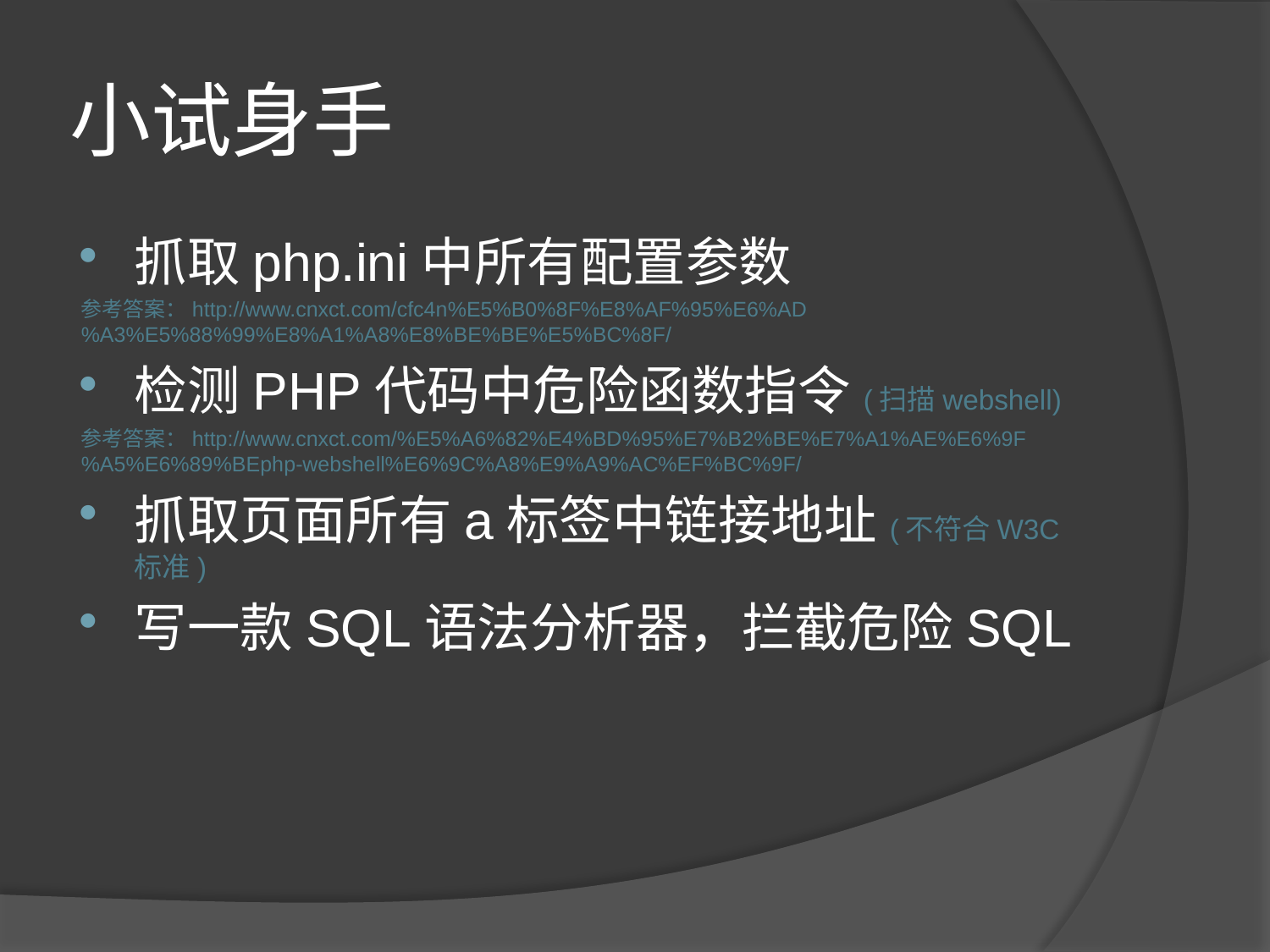

# 小试身手
抓取php.ini中所有配置参数
参考答案：http://www.cnxct.com/cfc4n%E5%B0%8F%E8%AF%95%E6%AD%A3%E5%88%99%E8%A1%A8%E8%BE%BE%E5%BC%8F/
检测PHP代码中危险函数指令(扫描webshell)
参考答案：http://www.cnxct.com/%E5%A6%82%E4%BD%95%E7%B2%BE%E7%A1%AE%E6%9F%A5%E6%89%BEphp-webshell%E6%9C%A8%E9%A9%AC%EF%BC%9F/
抓取页面所有a标签中链接地址(不符合W3C标准)
写一款SQL语法分析器，拦截危险SQL